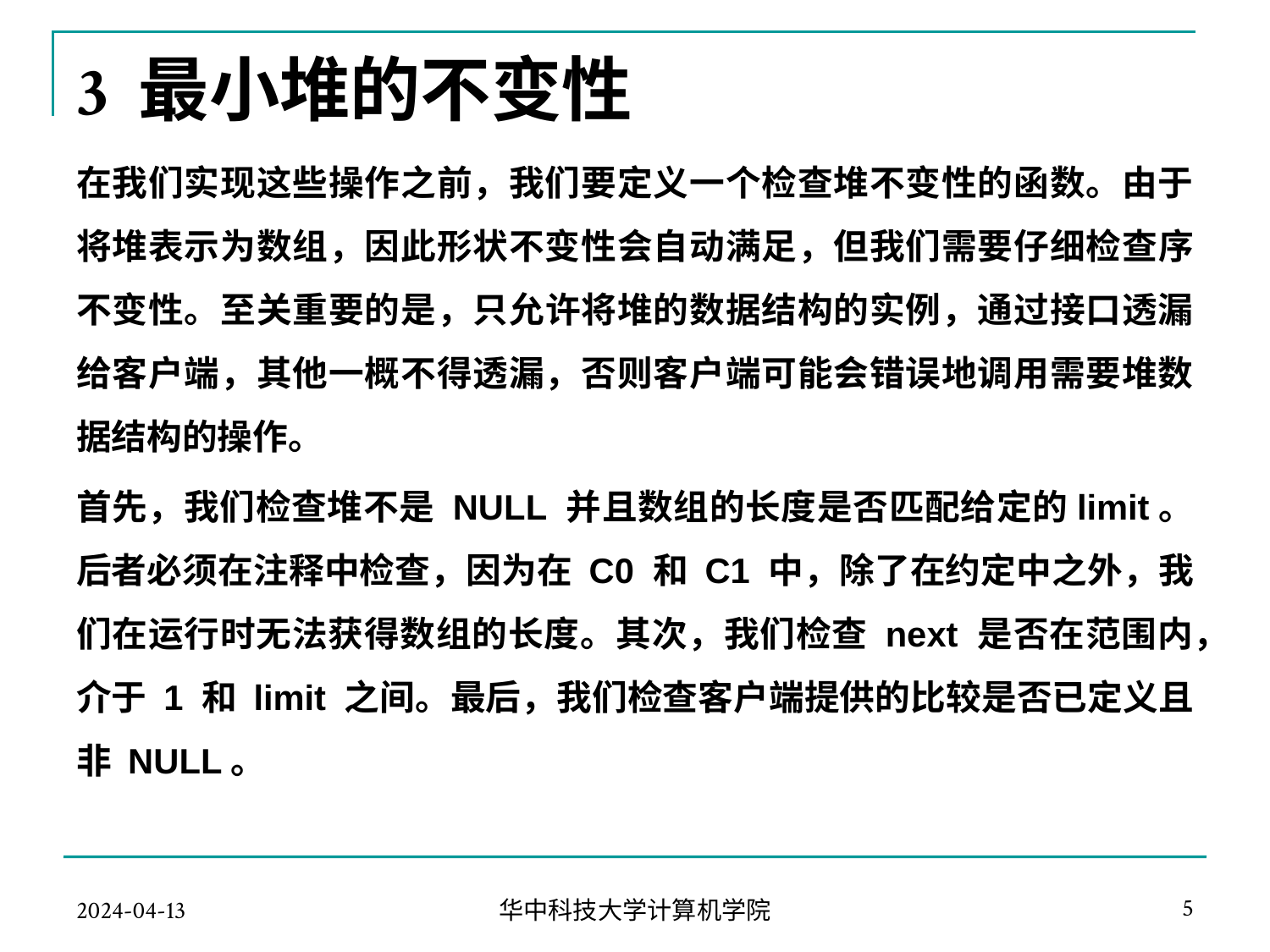

# 3 最小堆的不变性
在我们实现这些操作之前，我们要定义一个检查堆不变性的函数。由于将堆表示为数组，因此形状不变性会自动满足，但我们需要仔细检查序不变性。至关重要的是，只允许将堆的数据结构的实例，通过接口透漏给客户端，其他一概不得透漏，否则客户端可能会错误地调用需要堆数据结构的操作。
首先，我们检查堆不是 NULL 并且数组的长度是否匹配给定的limit。后者必须在注释中检查，因为在 C0 和 C1 中，除了在约定中之外，我们在运行时无法获得数组的长度。其次，我们检查 next 是否在范围内，介于 1 和 limit 之间。最后，我们检查客户端提供的比较是否已定义且非 NULL。
2024-04-13
5
华中科技大学计算机学院